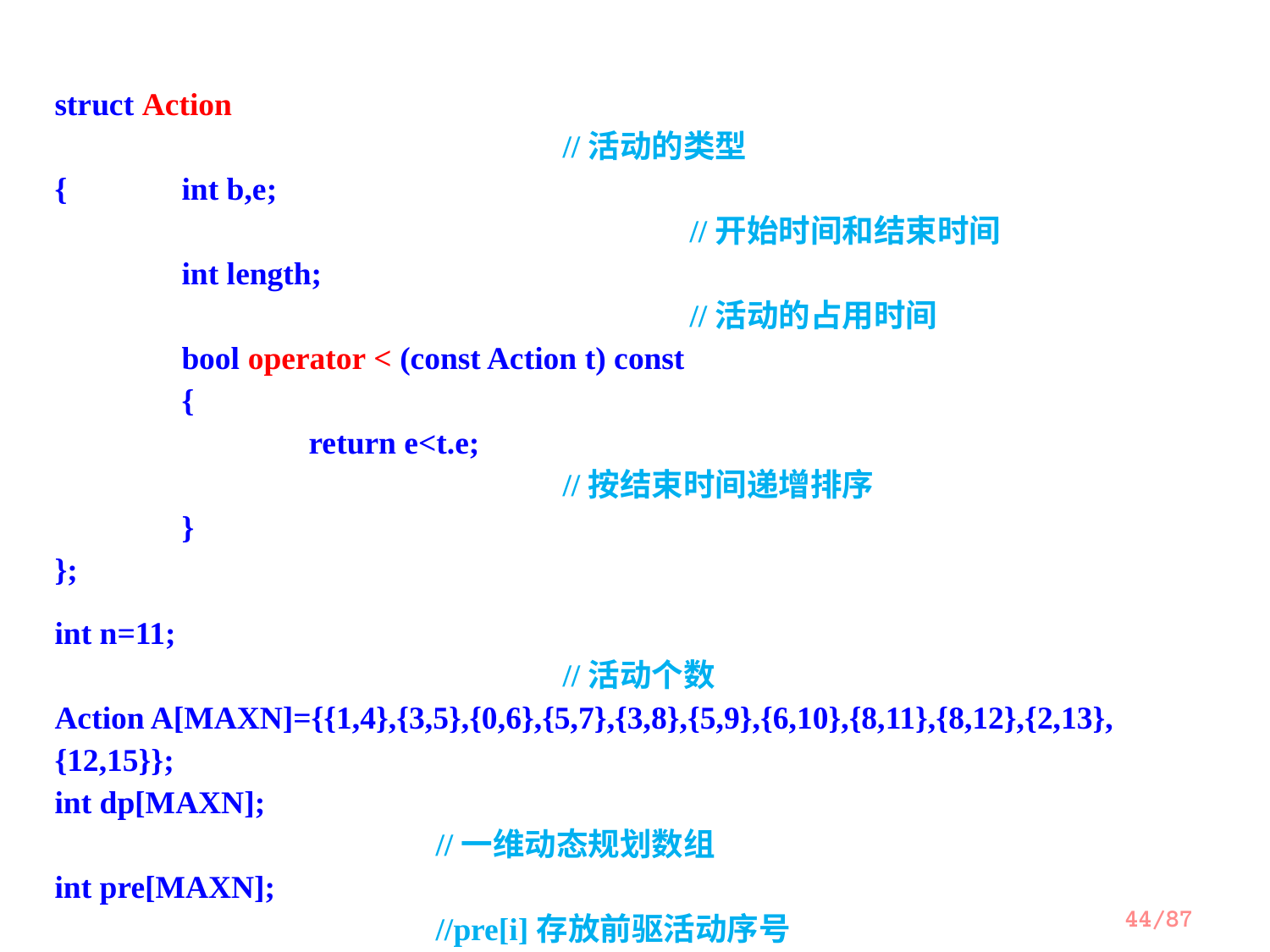

struct Action												//活动的类型
{	int b,e;													//开始时间和结束时间
	int length;												//活动的占用时间
 	bool operator < (const Action t) const
 	{
		return e<t.e;										//按结束时间递增排序
 	}
};
int n=11;													//活动个数
Action A[MAXN]={{1,4},{3,5},{0,6},{5,7},{3,8},{5,9},{6,10},{8,11},{8,12},{2,13},{12,15}};
int dp[MAXN];											//一维动态规划数组
int pre[MAXN];											//pre[i]存放前驱活动序号
44/87